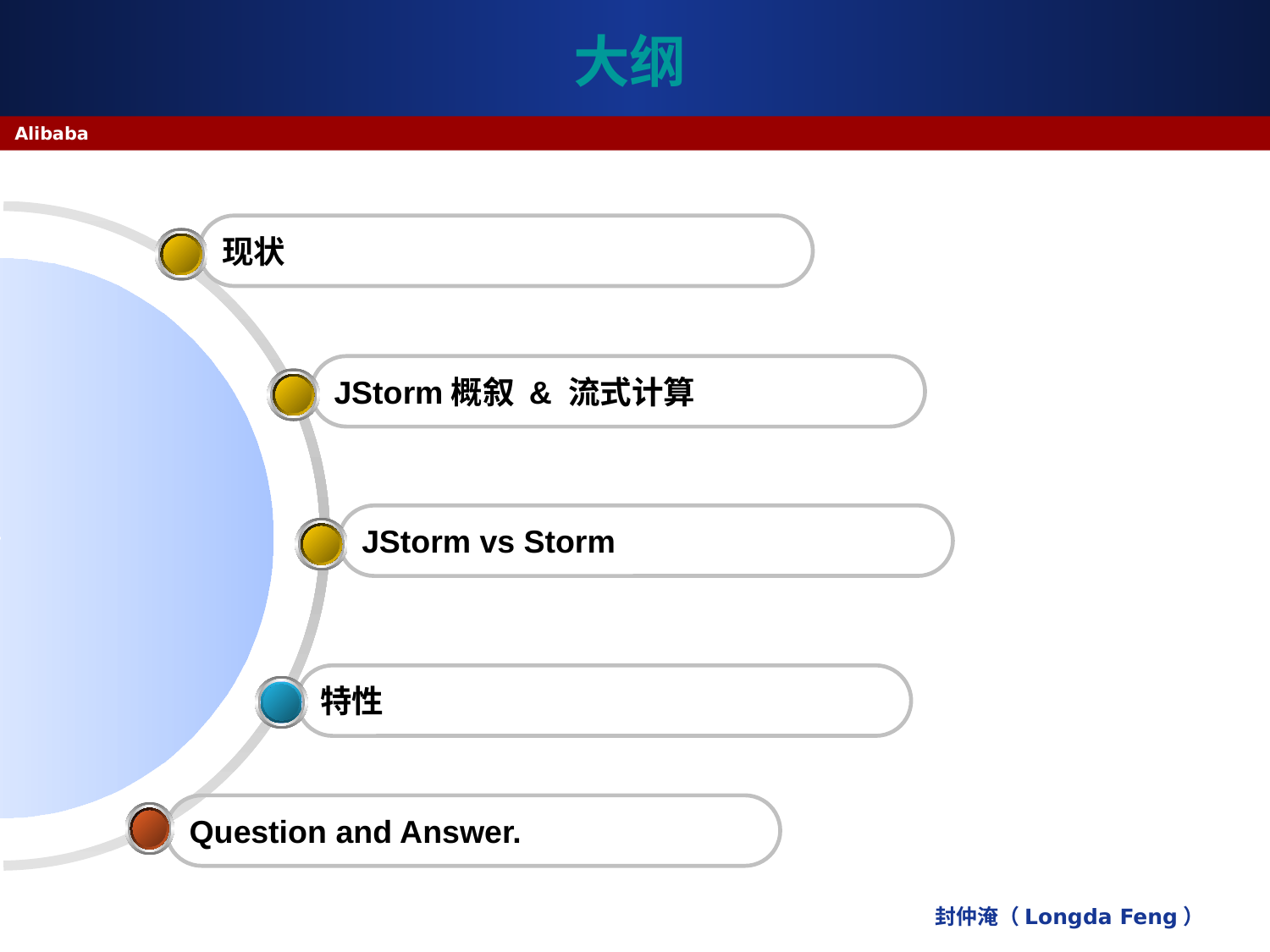

# 大纲

Alibaba

现状

JStorm概叙 & 流式计算

JStorm vs Storm

特性

Question and Answer.

封仲淹（Longda Feng）